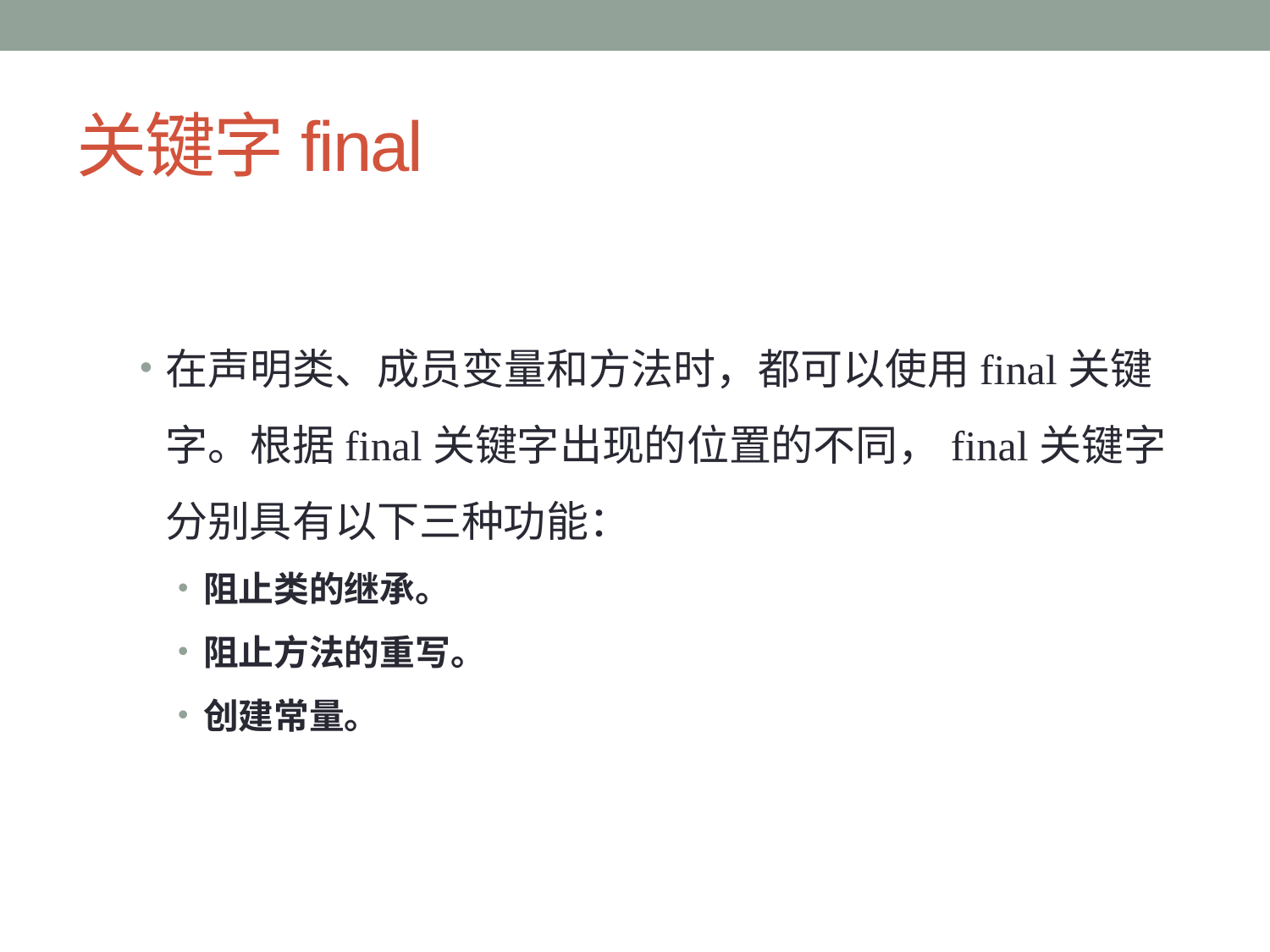

# 关键字final
在声明类、成员变量和方法时，都可以使用final关键字。根据final关键字出现的位置的不同，final关键字分别具有以下三种功能：
阻止类的继承。
阻止方法的重写。
创建常量。